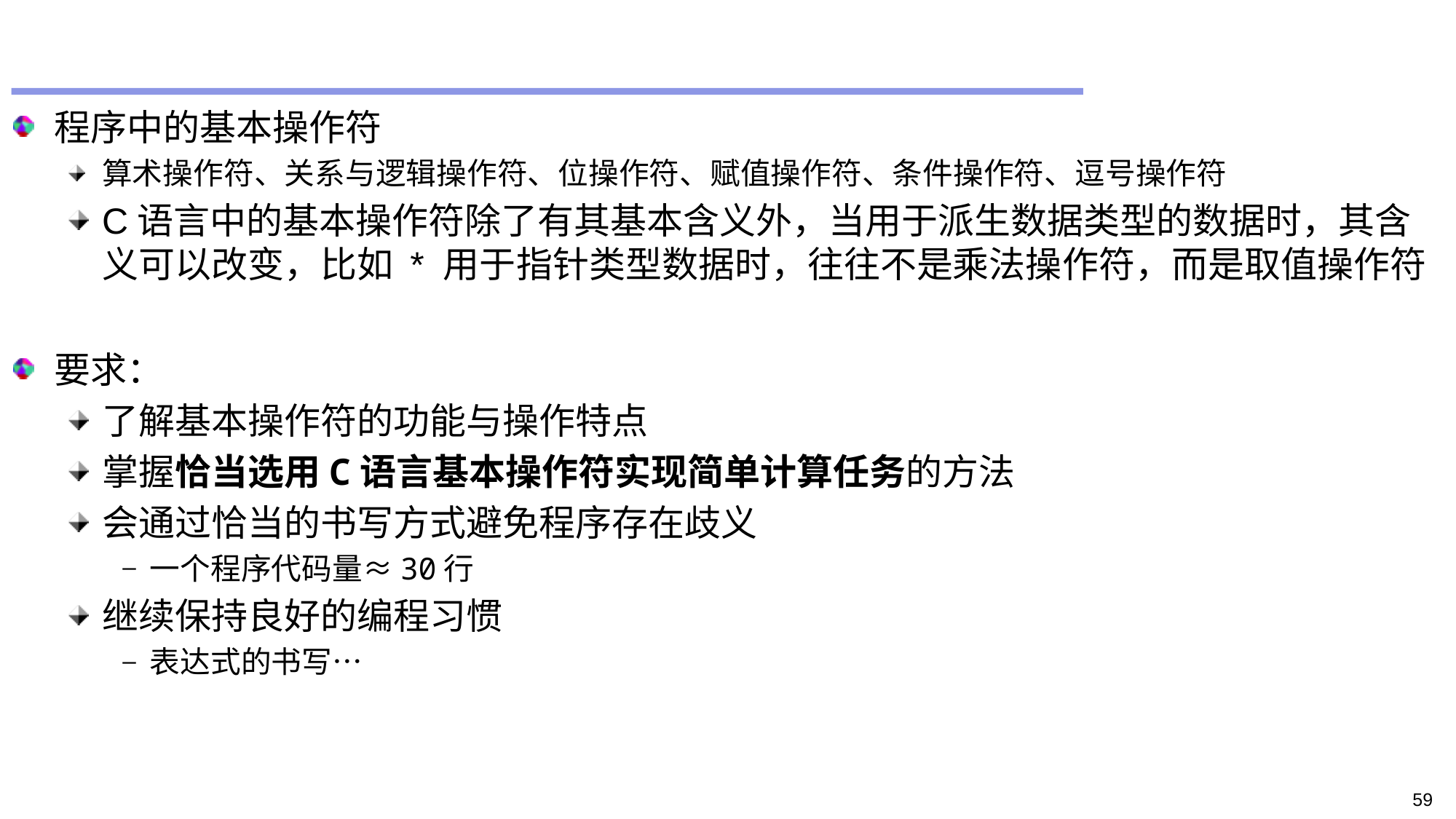

#
程序中的基本操作符
算术操作符、关系与逻辑操作符、位操作符、赋值操作符、条件操作符、逗号操作符
C语言中的基本操作符除了有其基本含义外，当用于派生数据类型的数据时，其含义可以改变，比如 * 用于指针类型数据时，往往不是乘法操作符，而是取值操作符

要求：
了解基本操作符的功能与操作特点
掌握恰当选用C语言基本操作符实现简单计算任务的方法
会通过恰当的书写方式避免程序存在歧义
一个程序代码量≈30行
继续保持良好的编程习惯
表达式的书写…

59